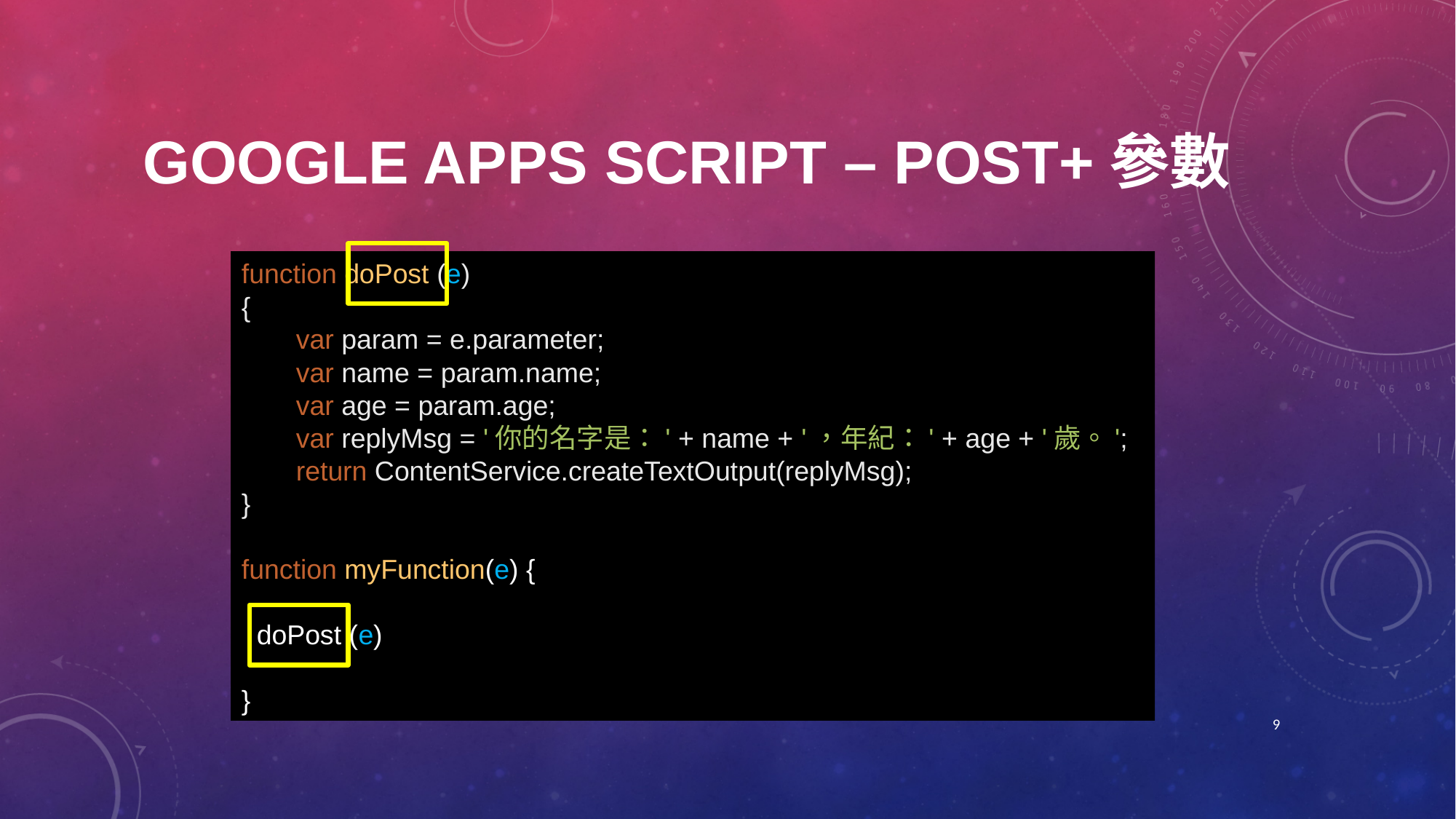

# Google apps script – POST+參數

function doPost (e)
{
var param = e.parameter;
var name = param.name;
var age = param.age;
var replyMsg = '你的名字是：' + name + '，年紀：' + age + '歲。';
return ContentService.createTextOutput(replyMsg);
}

function myFunction(e) {

  doPost (e)

}

9